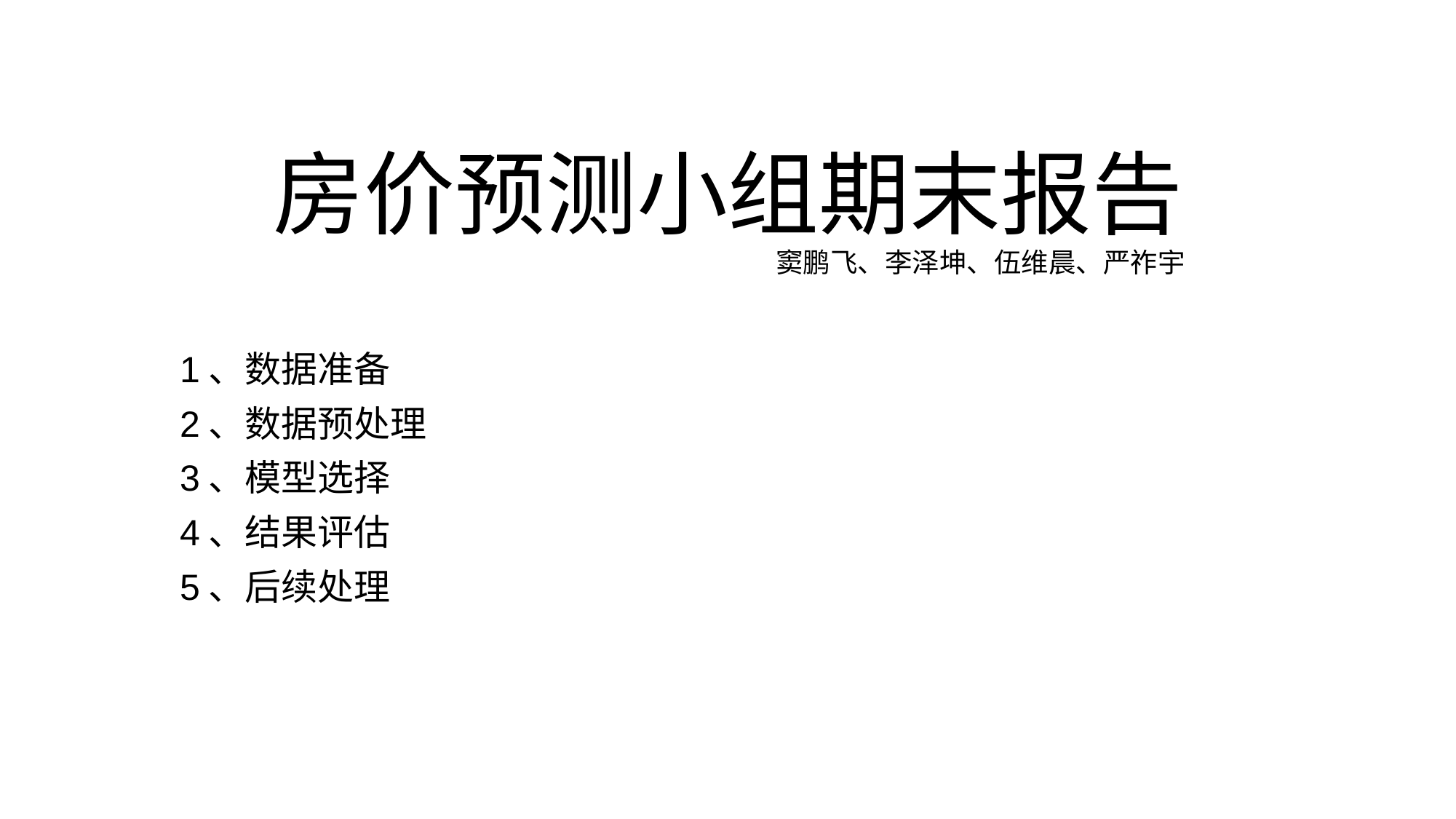

# 房价预测小组期末报告
窦鹏飞、李泽坤、伍维晨、严祚宇
1、数据准备
2、数据预处理
3、模型选择
4、结果评估
5、后续处理